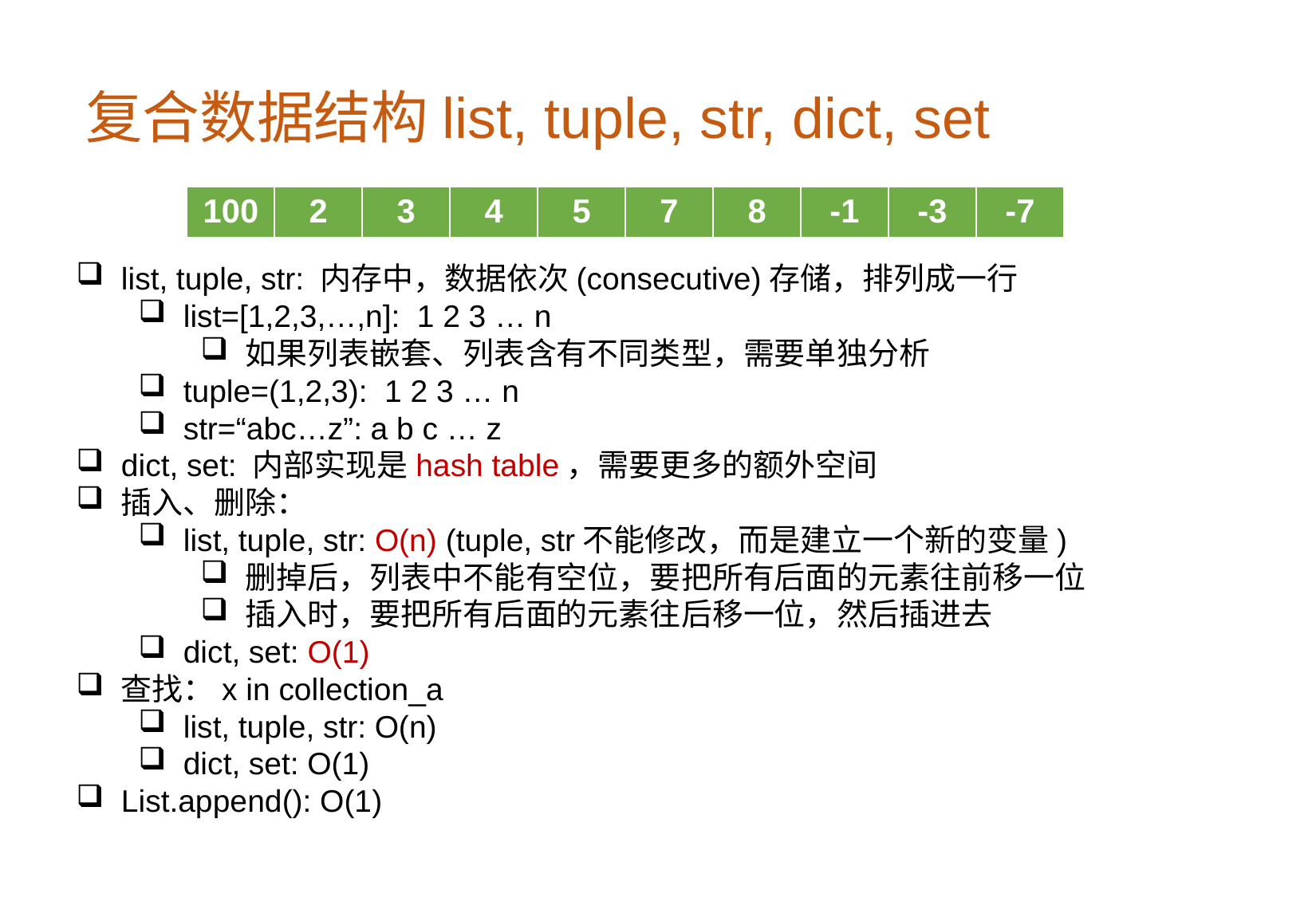

复合数据结构list, tuple, str, dict, set
| 100 | 2 | 3 | 4 | 5 | 7 | 8 | -1 | -3 | -7 |
| --- | --- | --- | --- | --- | --- | --- | --- | --- | --- |
list, tuple, str: 内存中，数据依次(consecutive)存储，排列成一行
list=[1,2,3,…,n]:  1 2 3 … n
如果列表嵌套、列表含有不同类型，需要单独分析
tuple=(1,2,3):  1 2 3 … n
str=“abc…z”: a b c … z
dict, set: 内部实现是hash table，需要更多的额外空间
插入、删除：
list, tuple, str: O(n) (tuple, str不能修改，而是建立一个新的变量)
删掉后，列表中不能有空位，要把所有后面的元素往前移一位
插入时，要把所有后面的元素往后移一位，然后插进去
dict, set: O(1)
查找：x in collection_a
list, tuple, str: O(n)
dict, set: O(1)
List.append(): O(1)